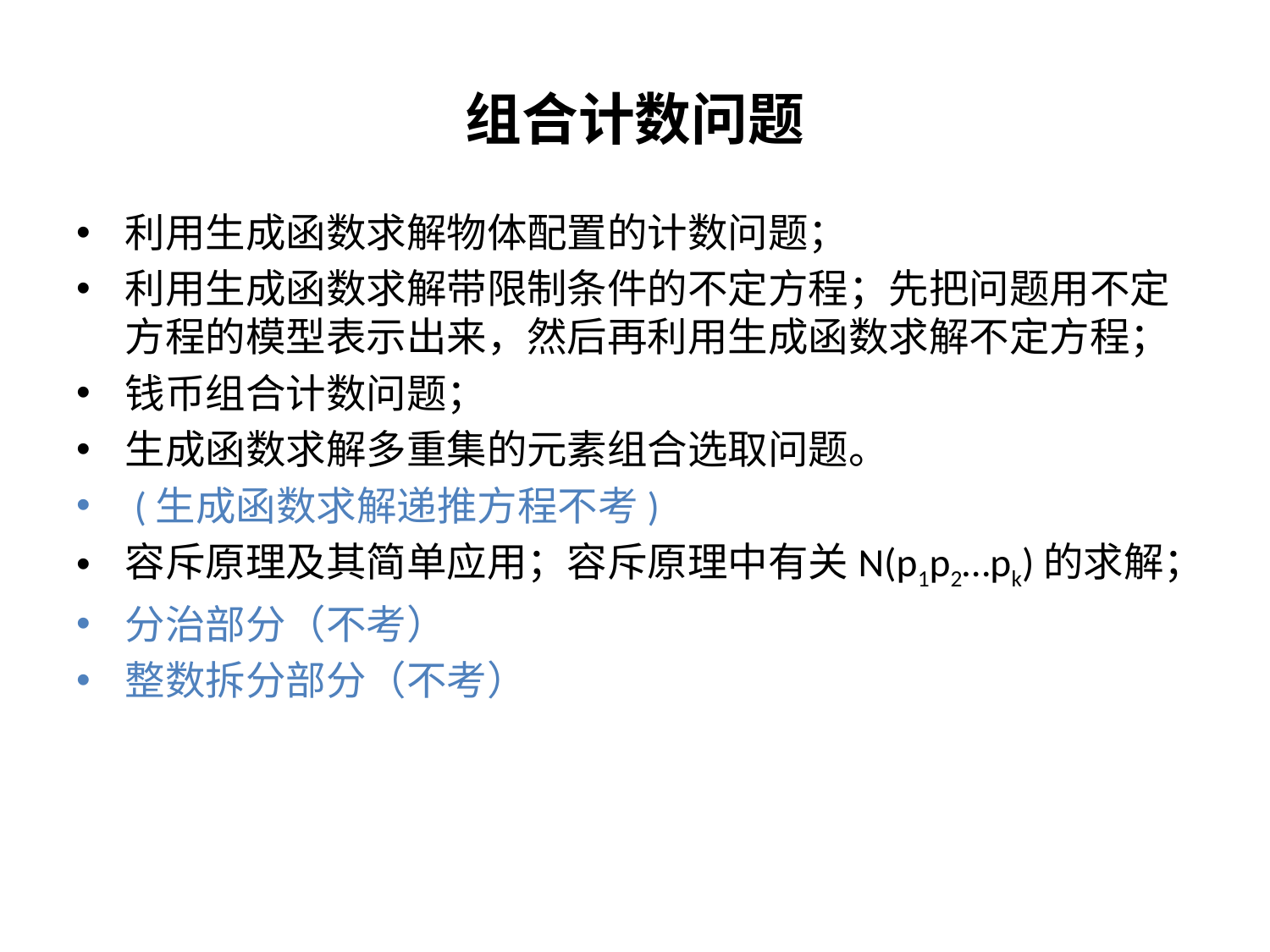

# 组合计数问题
利用生成函数求解物体配置的计数问题；
利用生成函数求解带限制条件的不定方程；先把问题用不定方程的模型表示出来，然后再利用生成函数求解不定方程；
钱币组合计数问题；
生成函数求解多重集的元素组合选取问题。
 (生成函数求解递推方程不考)
容斥原理及其简单应用；容斥原理中有关N(p1p2…pk)的求解；
分治部分（不考）
整数拆分部分（不考）